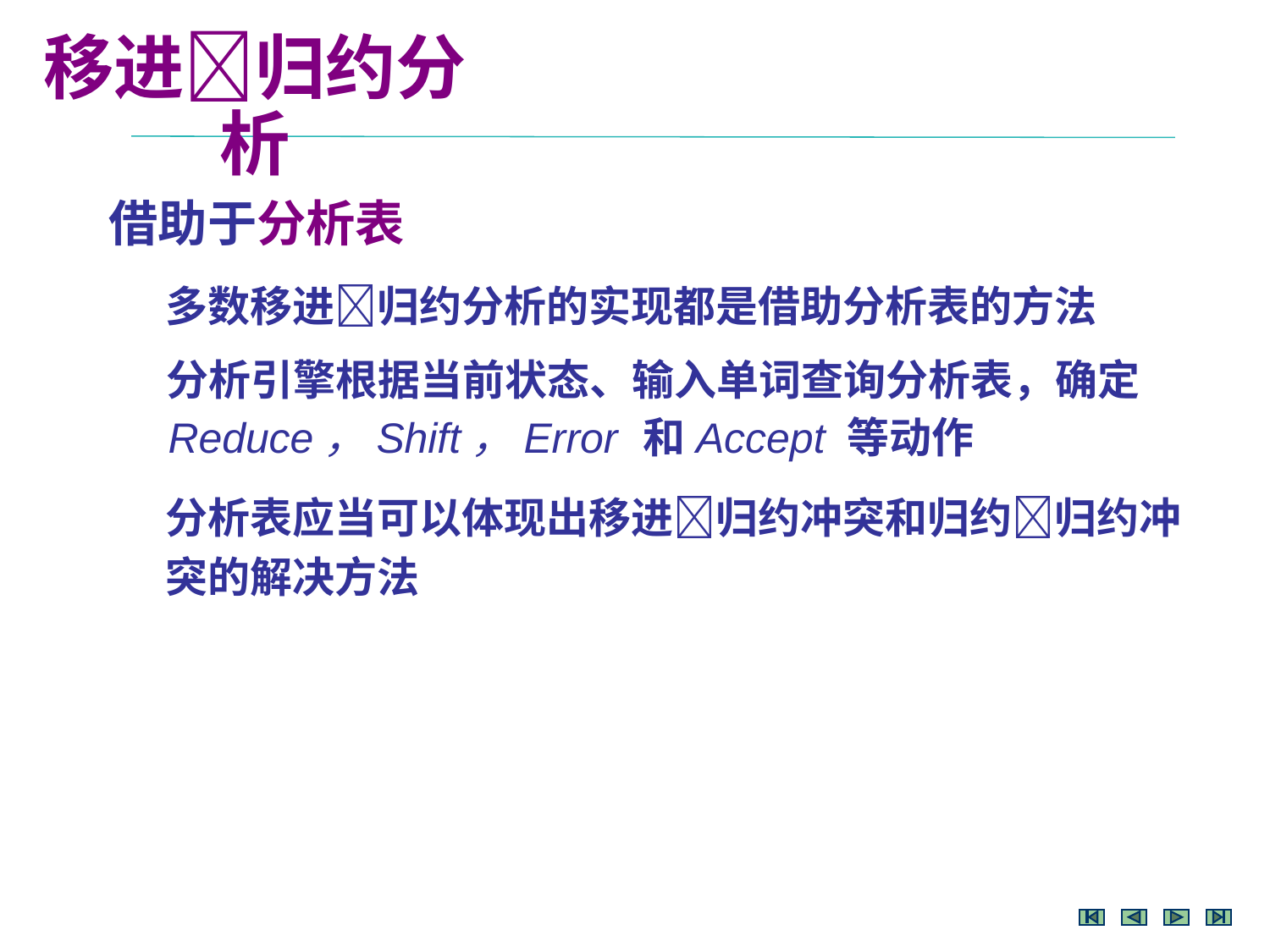

移进−归约分析
借助于分析表

    多数移进−归约分析的实现都是借助分析表的方法

     分析引擎根据当前状态、输入单词查询分析表，确定
     Reduce，Shift，Error 和Accept 等动作

    分析表应当可以体现出移进−归约冲突和归约−归约冲
    突的解决方法